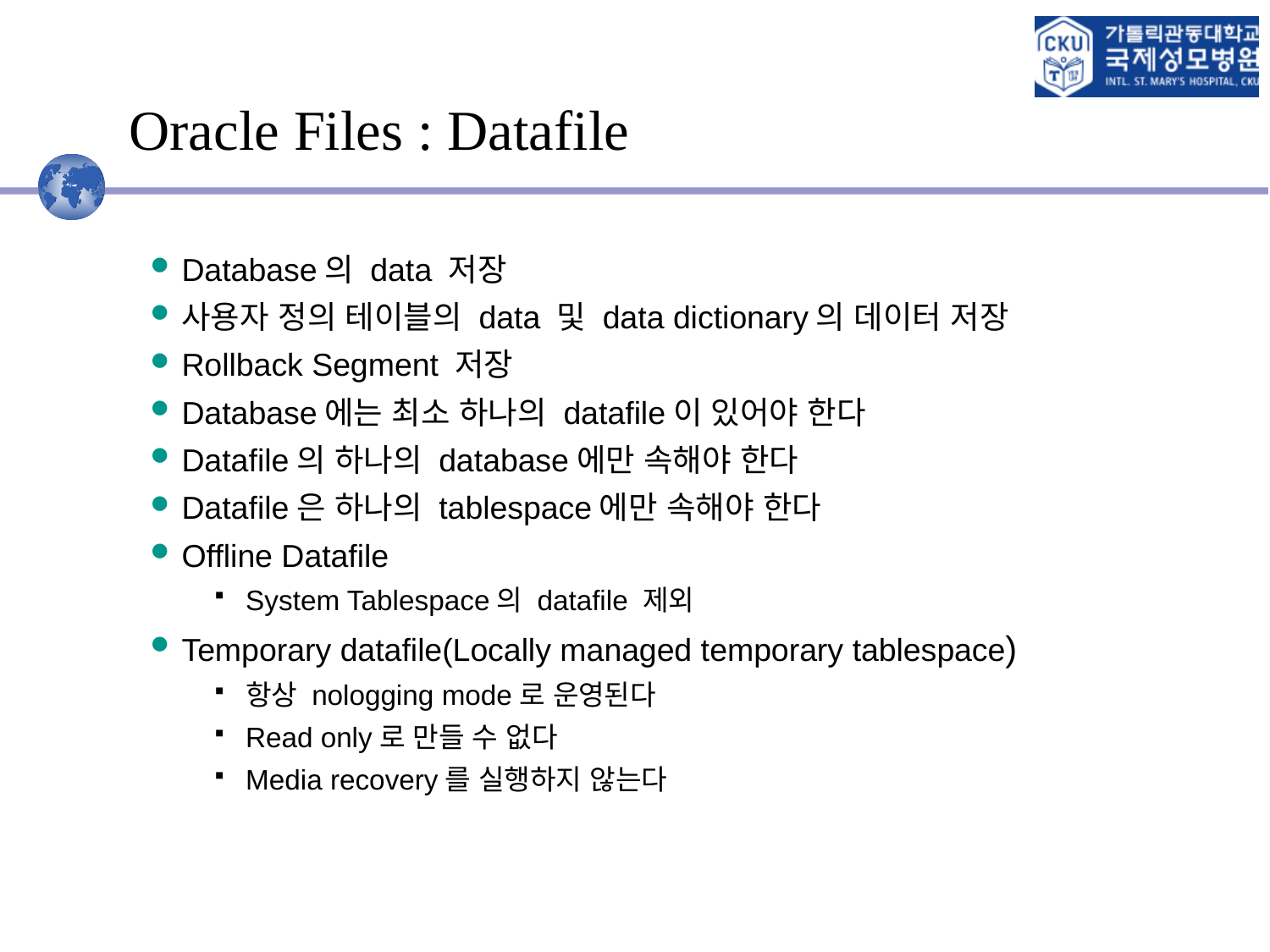

# Oracle Files : Datafile

Database의 data 저장
사용자 정의 테이블의 data 및 data dictionary의 데이터 저장
Rollback Segment 저장
Database에는 최소 하나의 datafile이 있어야 한다
Datafile의 하나의 database에만 속해야 한다
Datafile은 하나의 tablespace에만 속해야 한다
Offline Datafile
System Tablespace의 datafile 제외
Temporary datafile(Locally managed temporary tablespace)
항상 nologging mode로 운영된다
Read only로 만들 수 없다
Media recovery를 실행하지 않는다